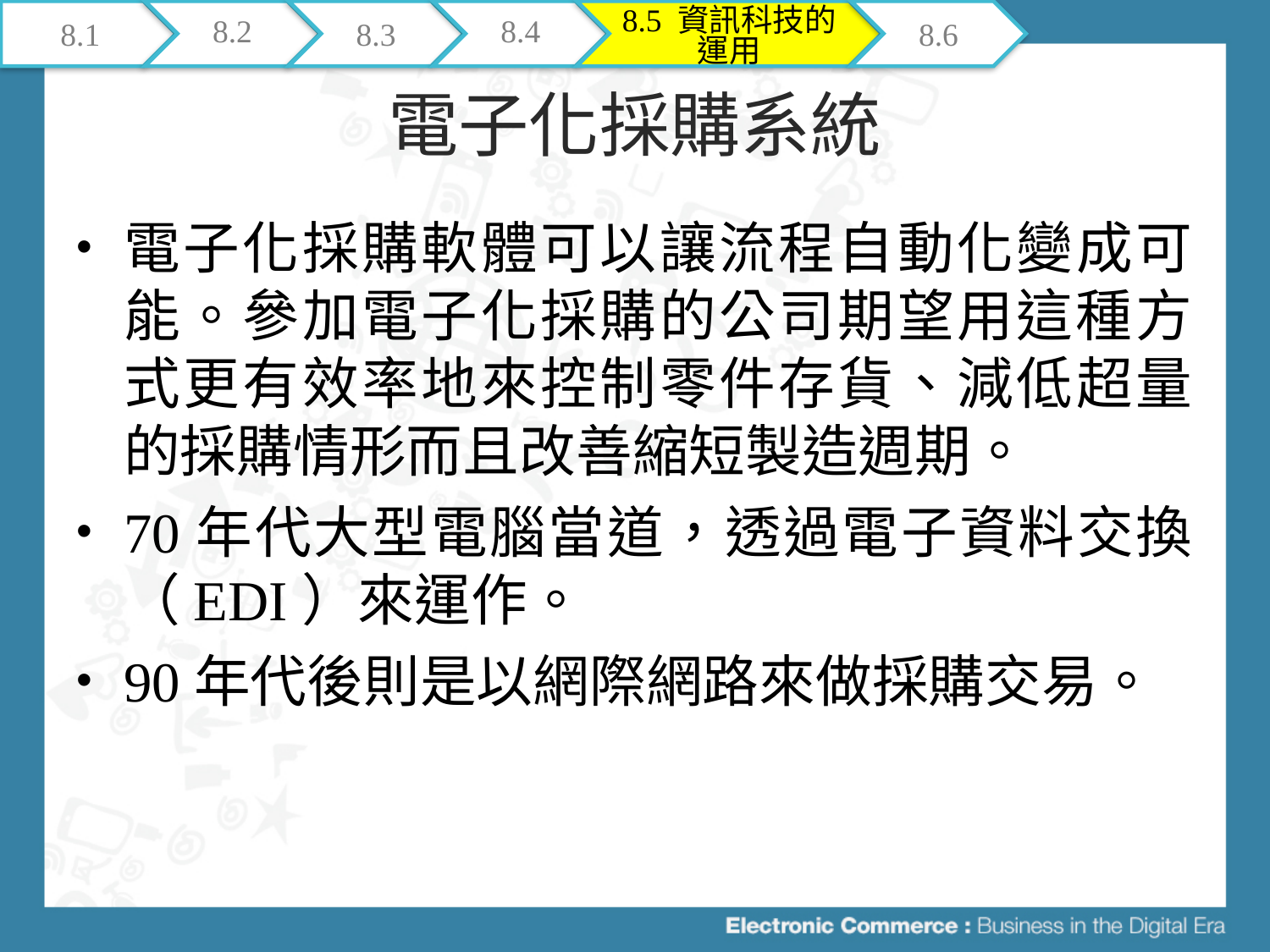

8.1
8.2
8.3
8.4
8.5 資訊科技的運用
8.6
# 電子化採購系統
電子化採購軟體可以讓流程自動化變成可能。參加電子化採購的公司期望用這種方式更有效率地來控制零件存貨、減低超量的採購情形而且改善縮短製造週期。
70年代大型電腦當道，透過電子資料交換（EDI）來運作。
90年代後則是以網際網路來做採購交易。